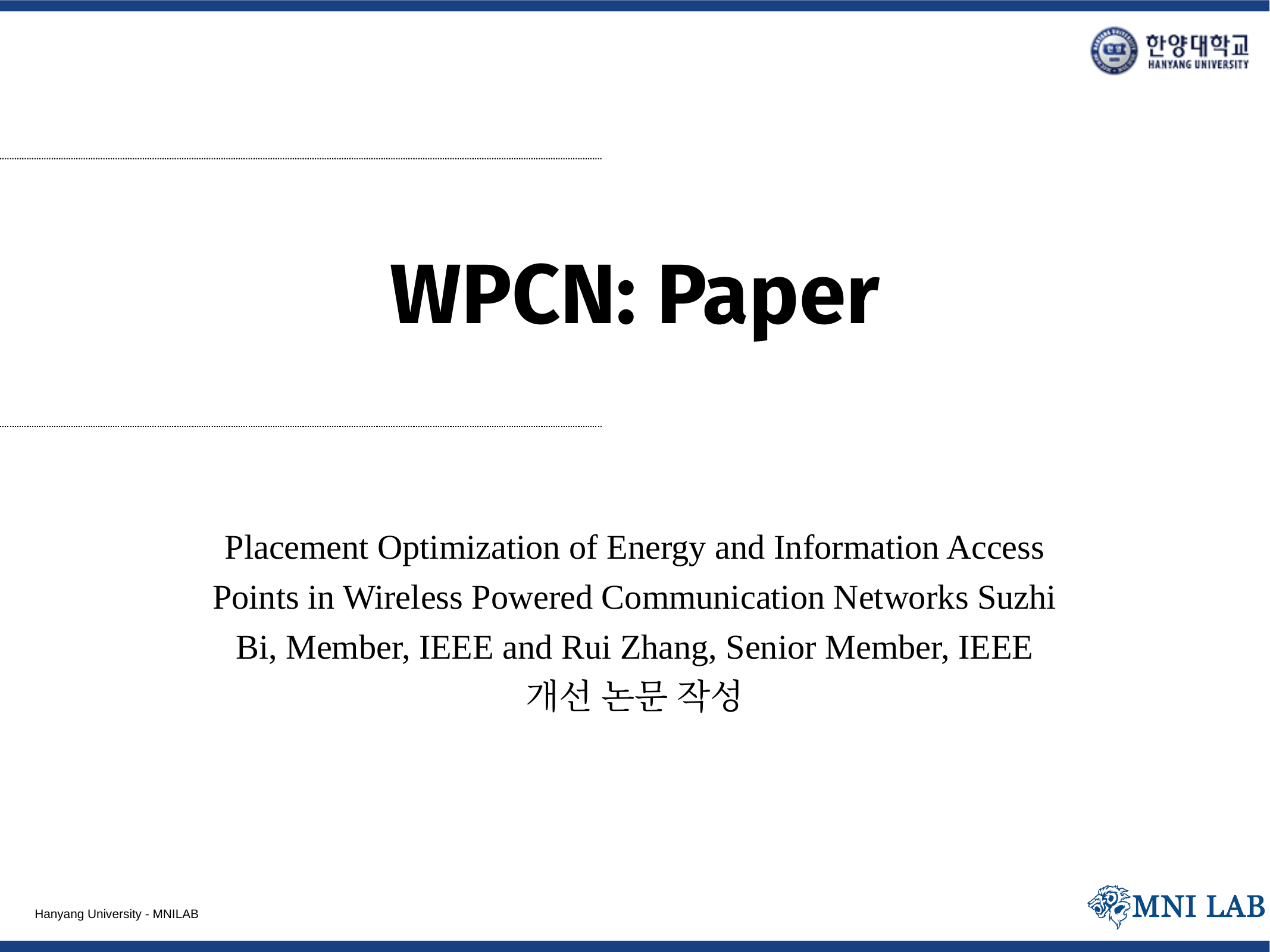

# WPCN: Paper
Placement Optimization of Energy and Information Access Points in Wireless Powered Communication Networks Suzhi Bi, Member, IEEE and Rui Zhang, Senior Member, IEEE 개선 논문 작성